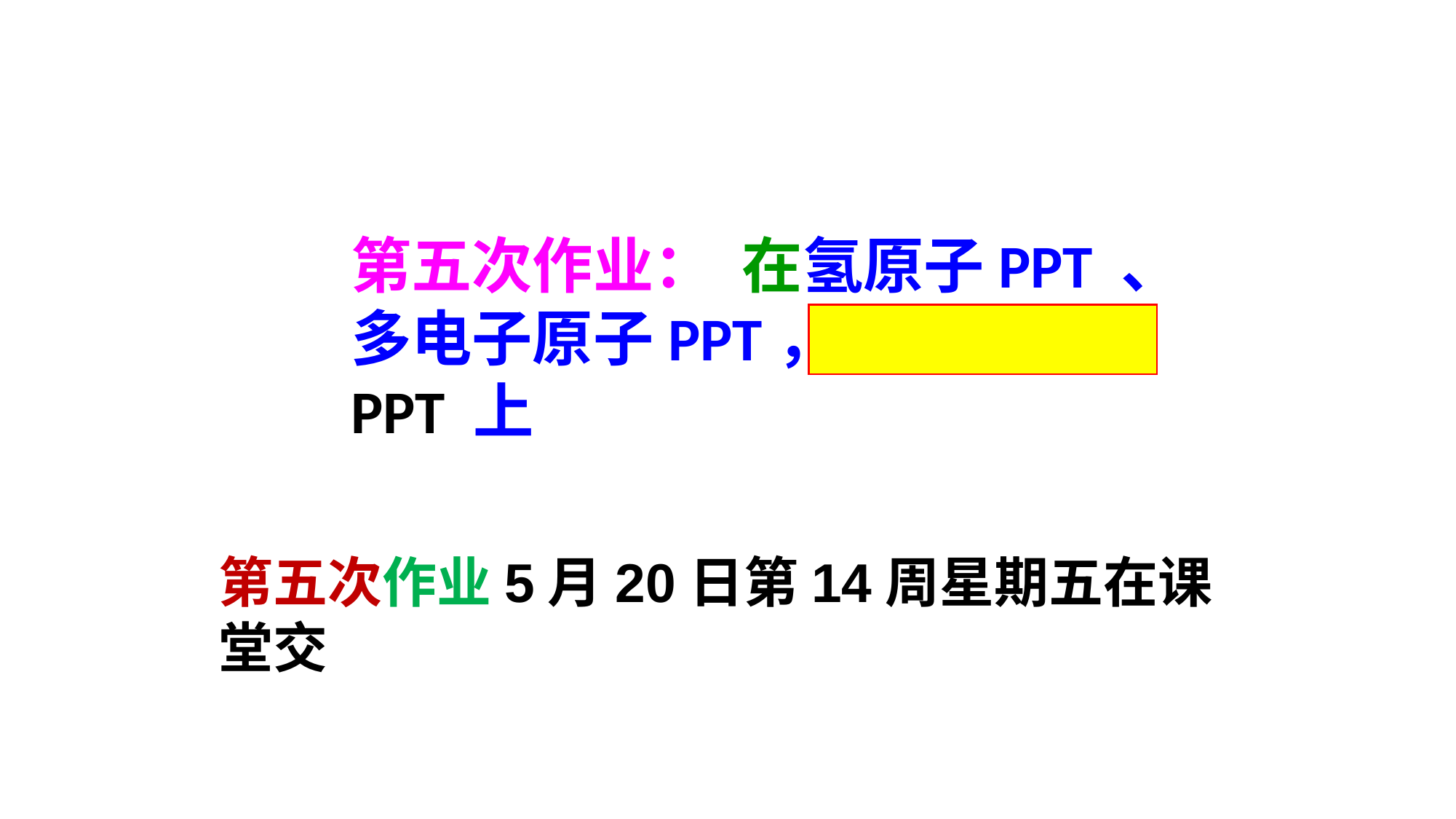

第五次作业：  在氢原子PPT 、多电子原子PPT，双态系统PPT 上

第五次作业5月20日第14周星期五在课堂交